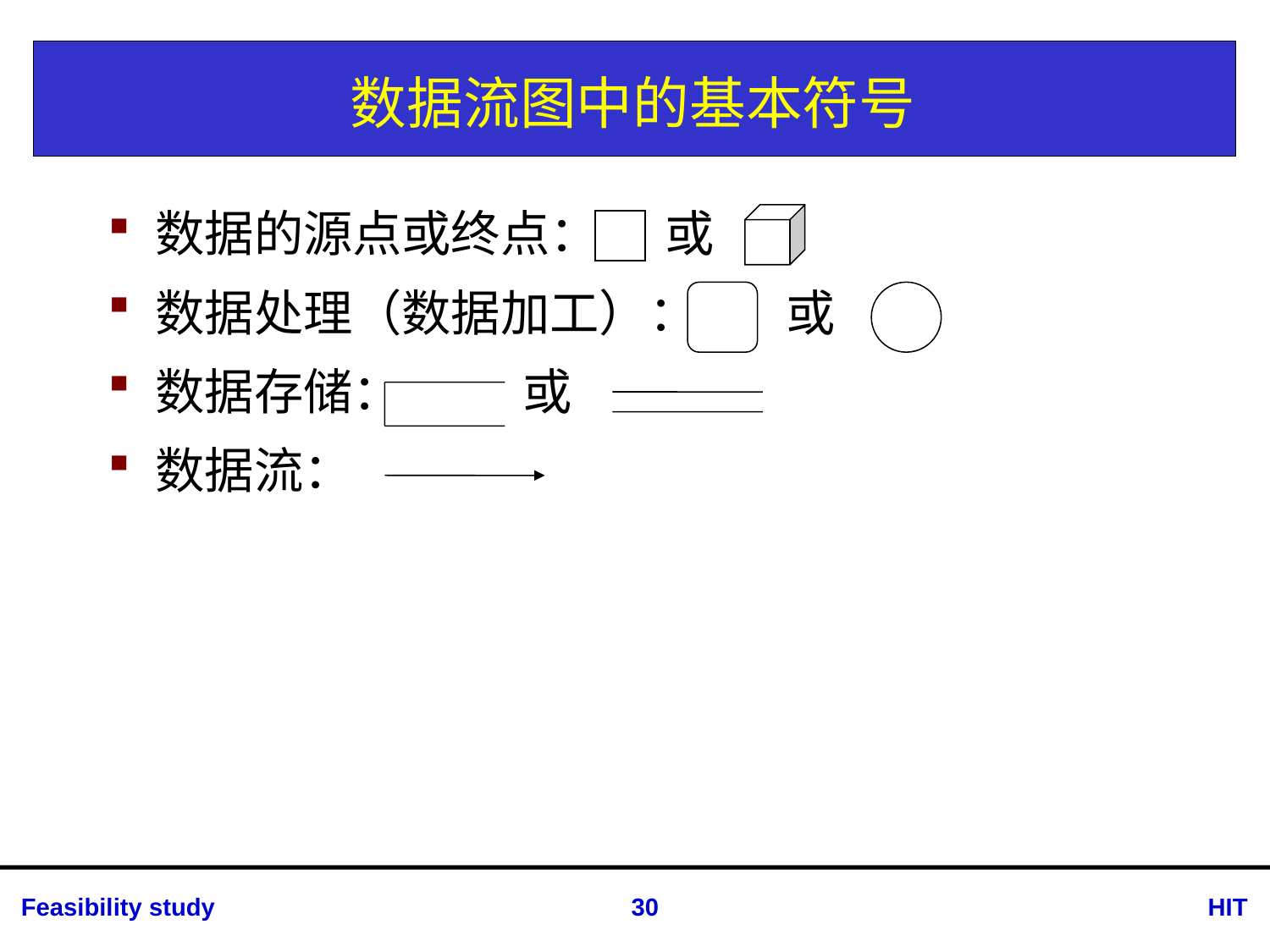

# 数据流图中的基本符号
数据的源点或终点：      或
数据处理（数据加工）：        或
数据存储：           或
数据流：